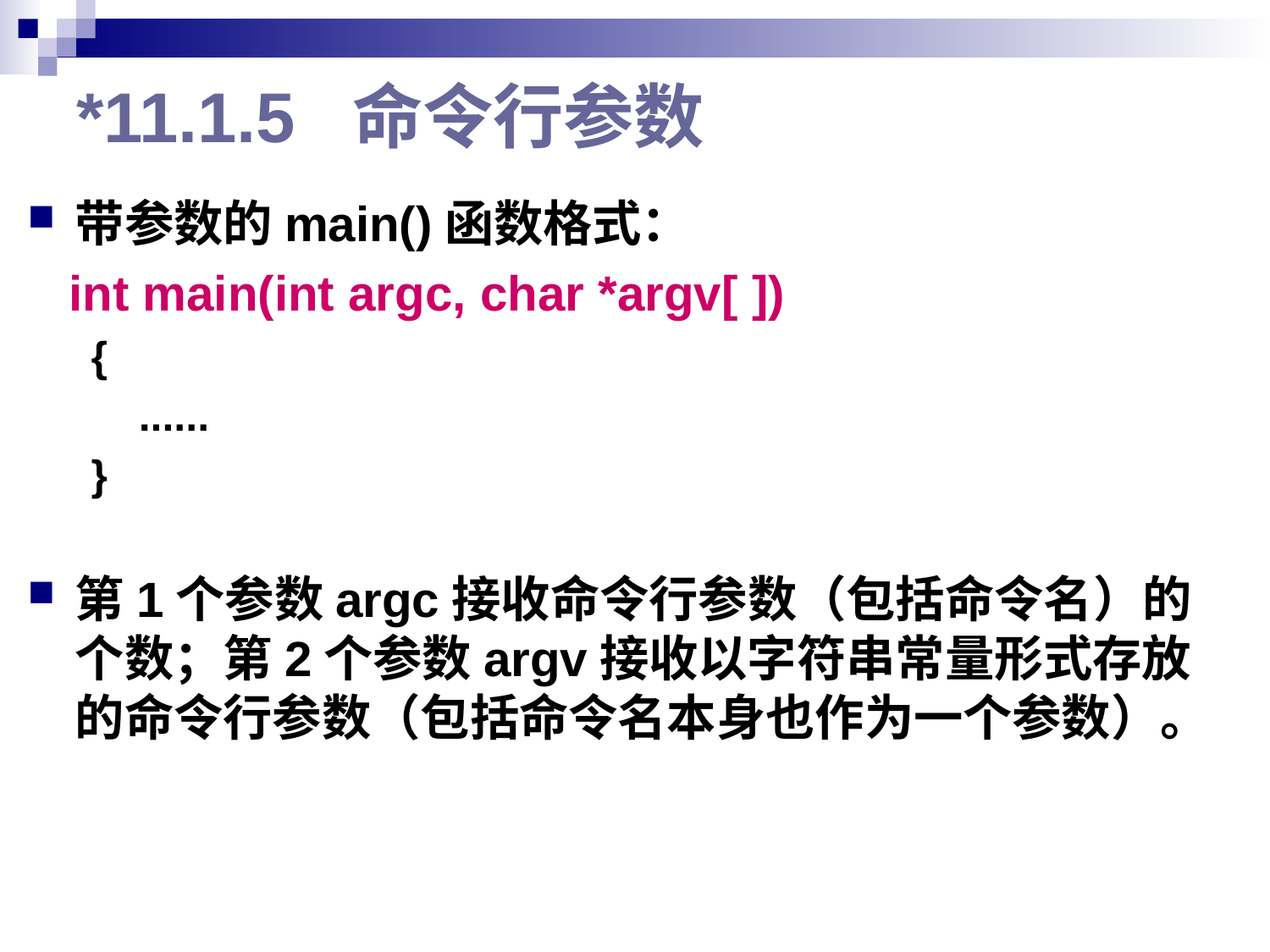

# *11.1.5  命令行参数
带参数的main()函数格式：
   int main(int argc, char *argv[ ])
{
    ......
}

第1个参数argc接收命令行参数（包括命令名）的个数；第2个参数argv接收以字符串常量形式存放的命令行参数（包括命令名本身也作为一个参数）。